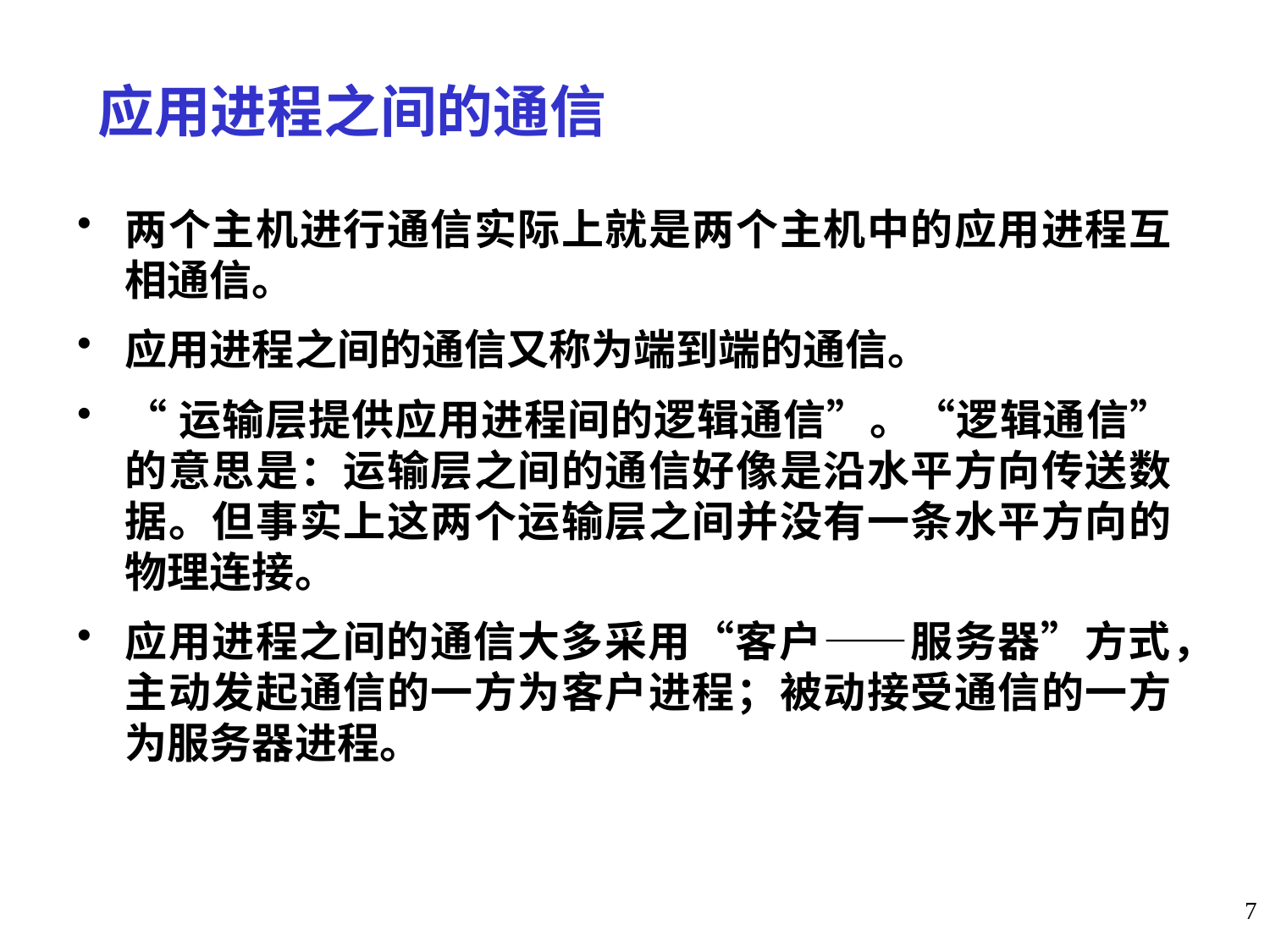

# 应用进程之间的通信
两个主机进行通信实际上就是两个主机中的应用进程互相通信。
应用进程之间的通信又称为端到端的通信。
“运输层提供应用进程间的逻辑通信”。“逻辑通信”的意思是：运输层之间的通信好像是沿水平方向传送数据。但事实上这两个运输层之间并没有一条水平方向的物理连接。
应用进程之间的通信大多采用“客户——服务器”方式，主动发起通信的一方为客户进程；被动接受通信的一方为服务器进程。
7